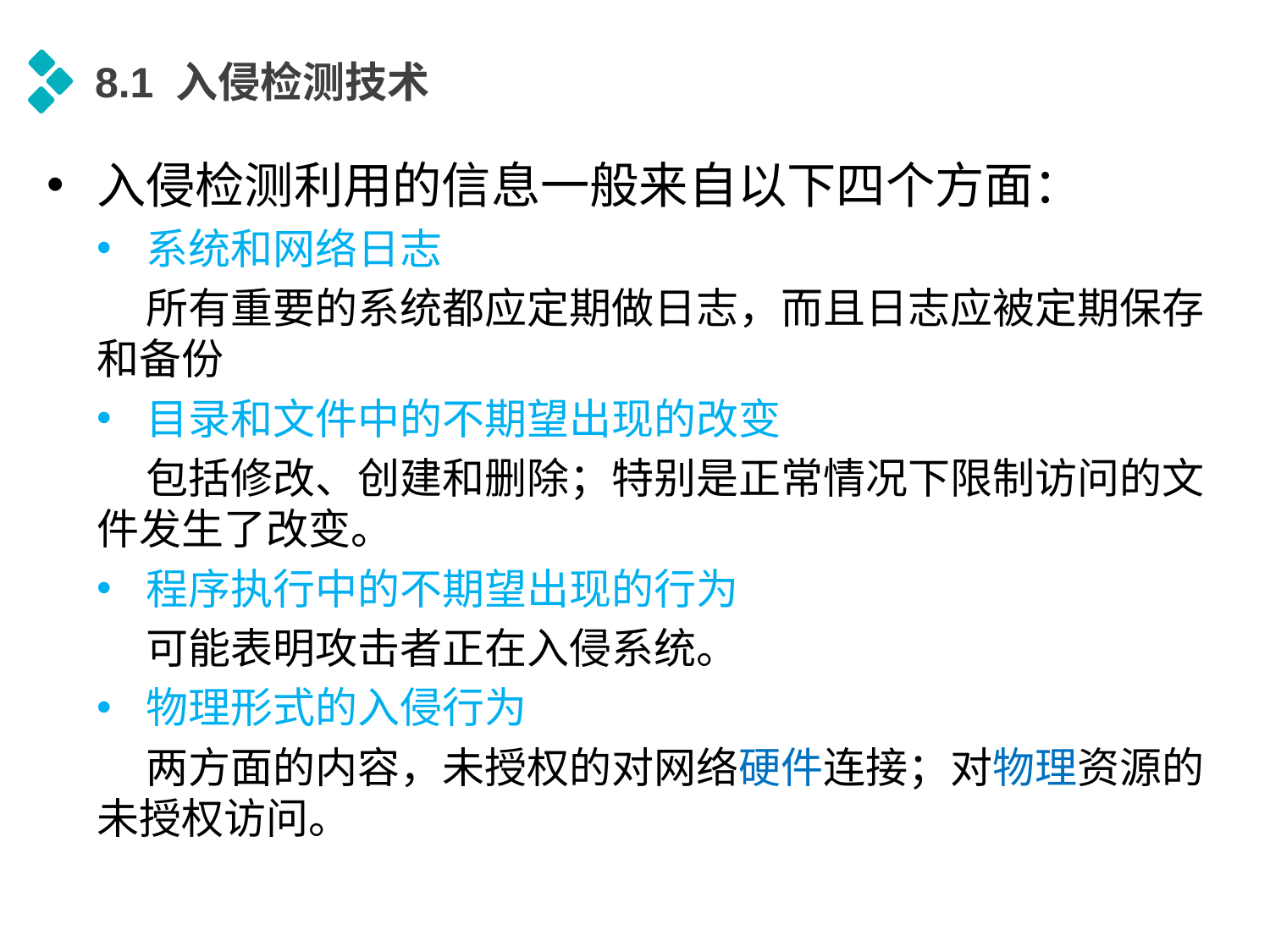

8.1 入侵检测技术

入侵检测利用的信息一般来自以下四个方面：
系统和网络日志
所有重要的系统都应定期做日志，而且日志应被定期保存和备份
目录和文件中的不期望出现的改变
包括修改、创建和删除；特别是正常情况下限制访问的文件发生了改变。
程序执行中的不期望出现的行为
可能表明攻击者正在入侵系统。
物理形式的入侵行为
两方面的内容，未授权的对网络硬件连接；对物理资源的未授权访问。